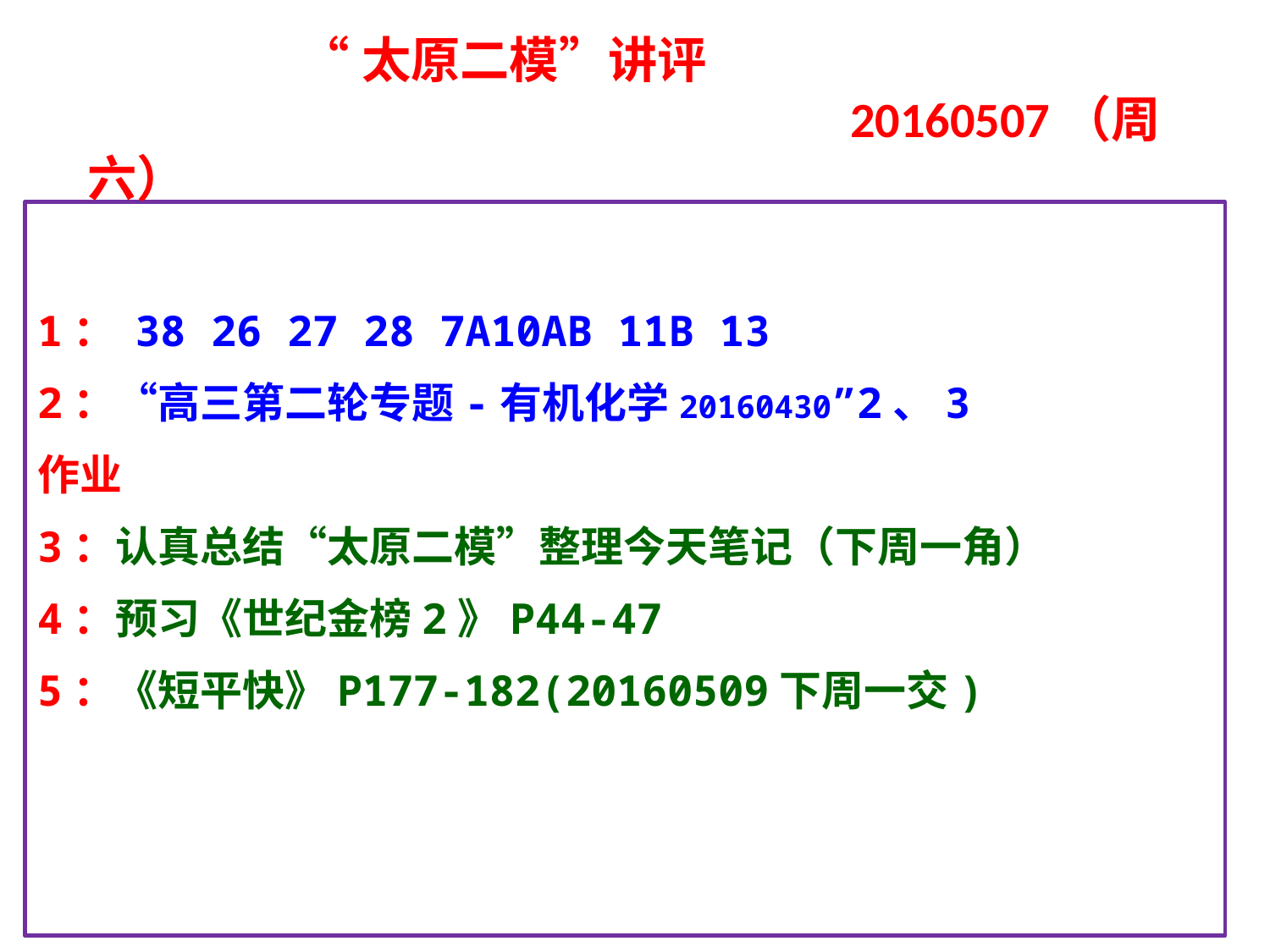

“太原二模”讲评
                                                                    20160507（周六）

1： 38 26 27 28 7A10AB 11B 13
2：“高三第二轮专题-有机化学20160430”2、3
作业
3：认真总结“太原二模”整理今天笔记（下周一角）
4：预习《世纪金榜2》P44-47
5：《短平快》P177-182(20160509下周一交)